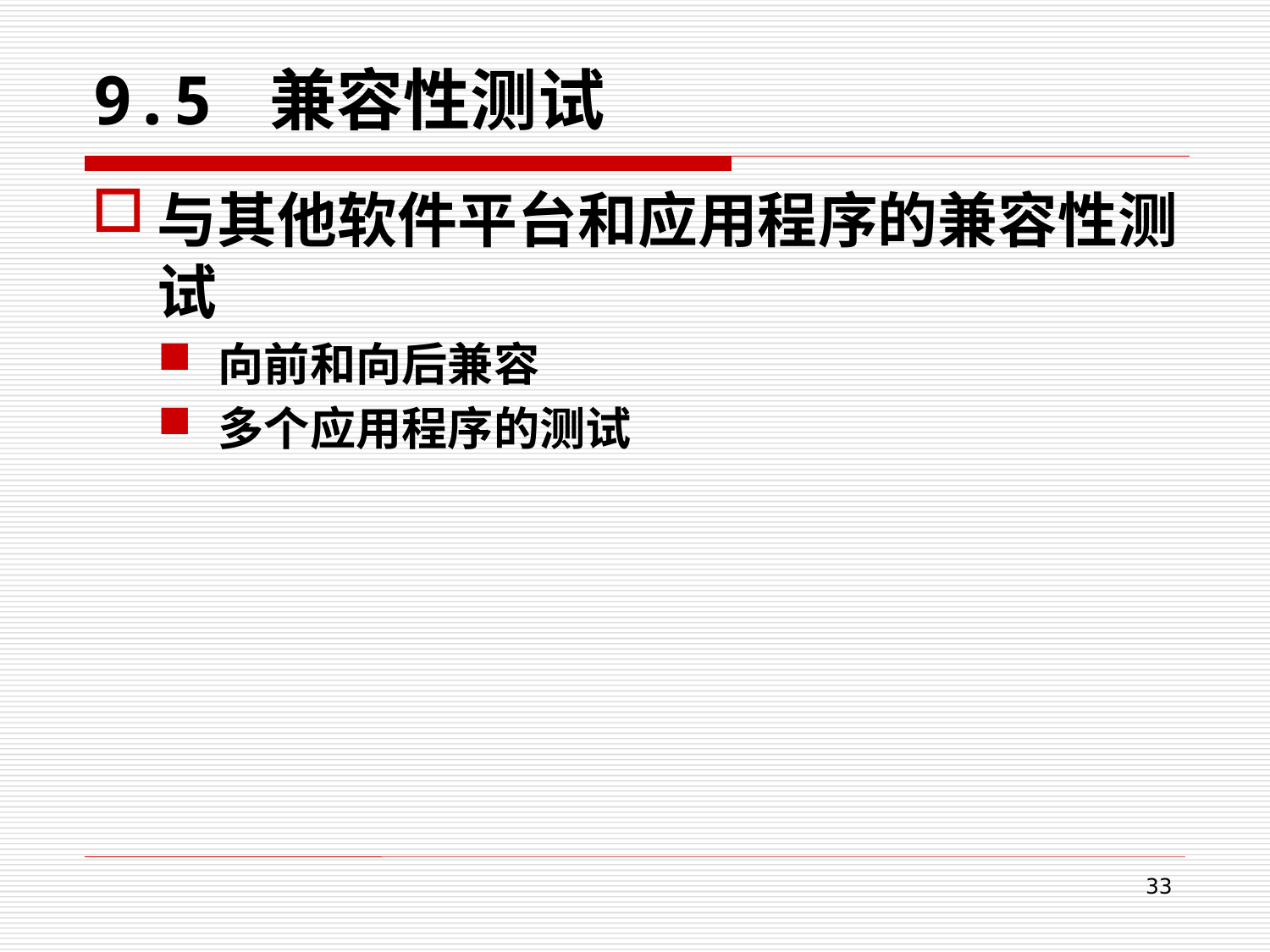

9.5 兼容性测试
与其他软件平台和应用程序的兼容性测试
向前和向后兼容
多个应用程序的测试

33